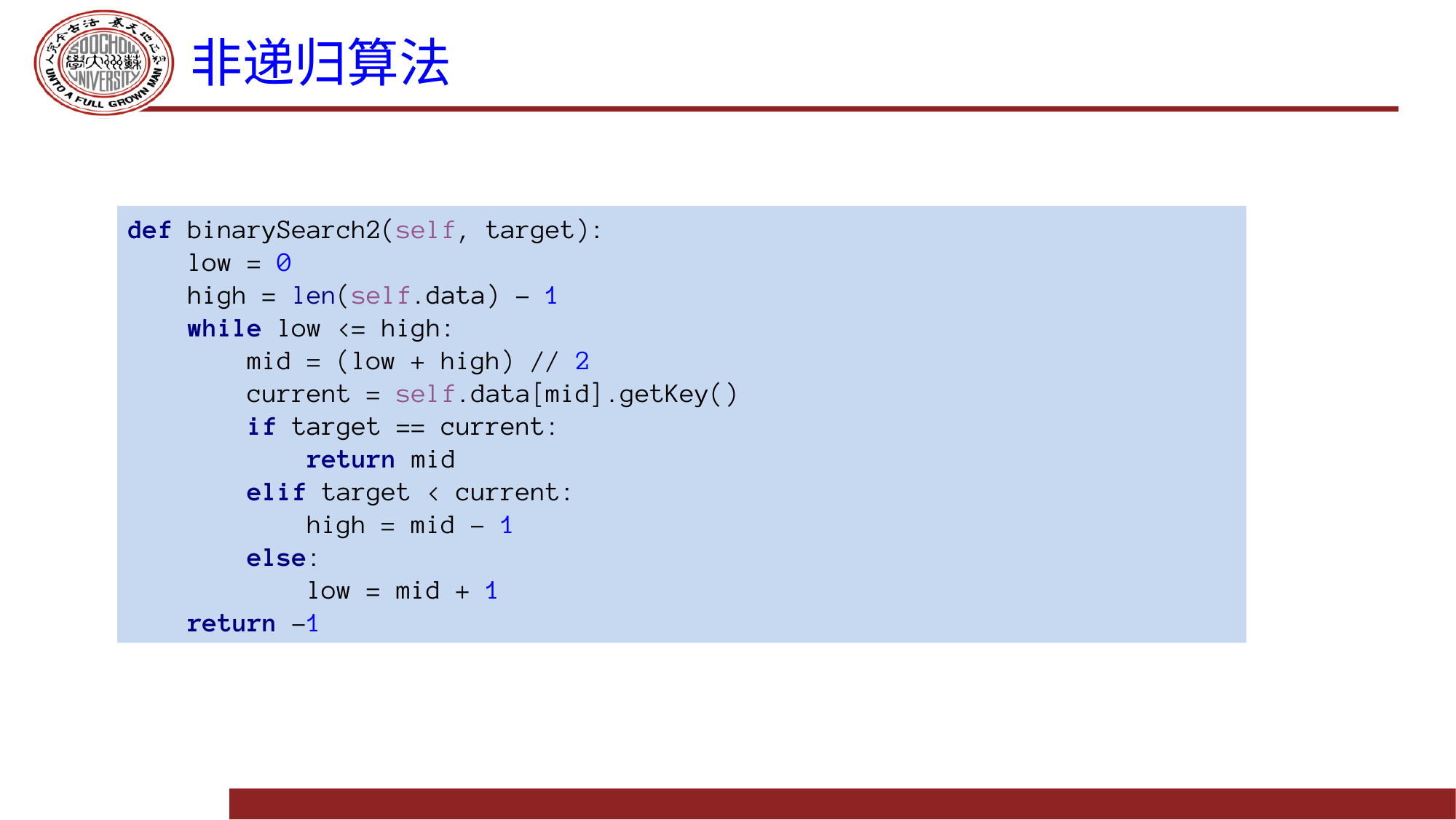

# 非递归算法
def binarySearch2(self, target):
    low = 0
    high = len(self.data) - 1
    while low <= high:
        mid = (low + high) // 2
        current = self.data[mid].getKey()
        if target == current:
            return mid
        elif target < current:
            high = mid - 1
        else:
            low = mid + 1
    return -1